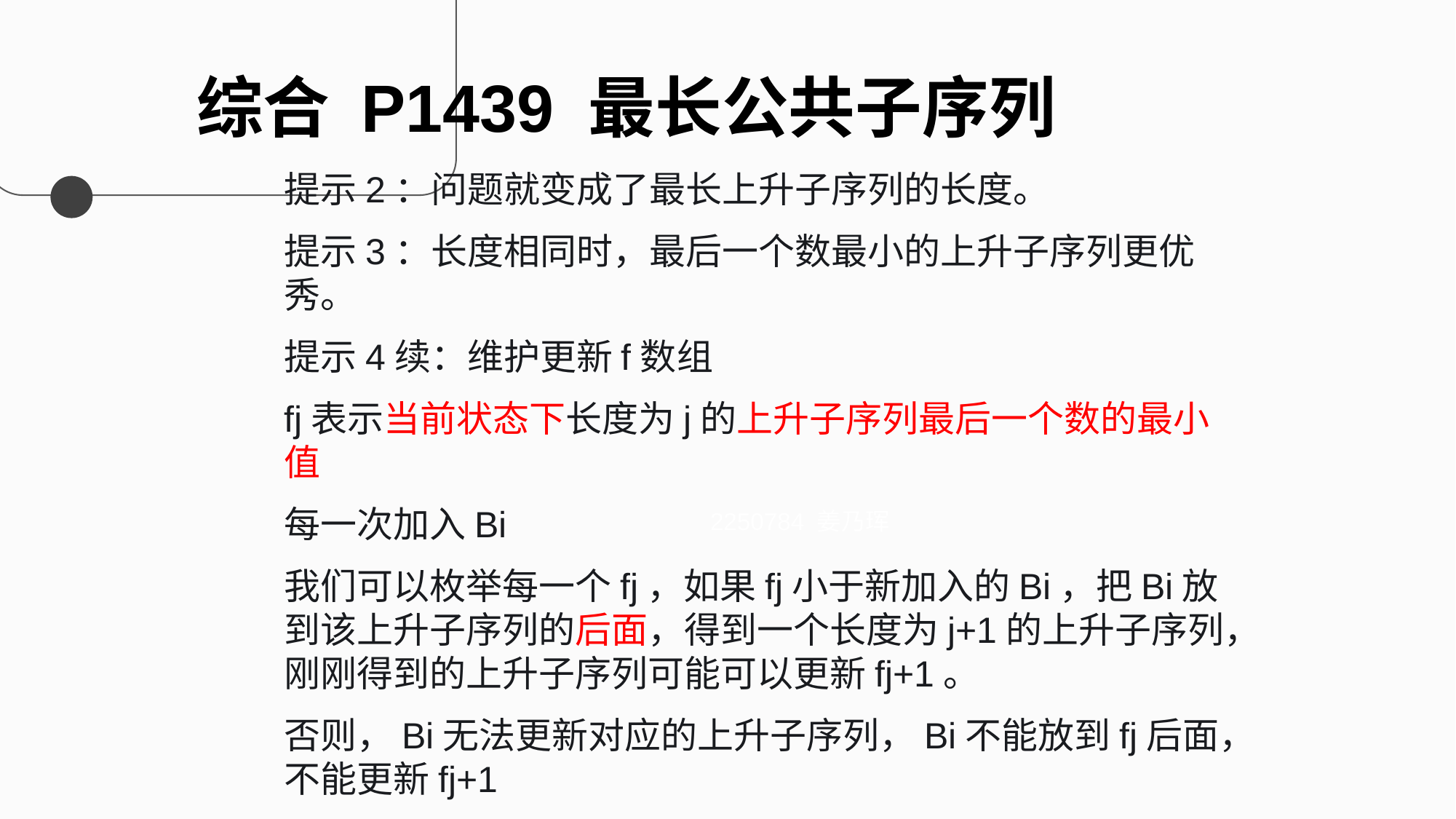

综合 P1439 最长公共子序列
提示2：问题就变成了最长上升子序列的长度。
提示3：长度相同时，最后一个数最小的上升子序列更优秀。
提示4续：维护更新f数组
fj表示当前状态下长度为j的上升子序列最后一个数的最小值
每一次加入Bi
我们可以枚举每一个fj，如果fj小于新加入的Bi，把Bi放到该上升子序列的后面，得到一个长度为j+1的上升子序列，刚刚得到的上升子序列可能可以更新fj+1。
否则，Bi无法更新对应的上升子序列，Bi不能放到fj后面，不能更新fj+1
我们来用一个例子解释一下。

2250784 姜乃珲